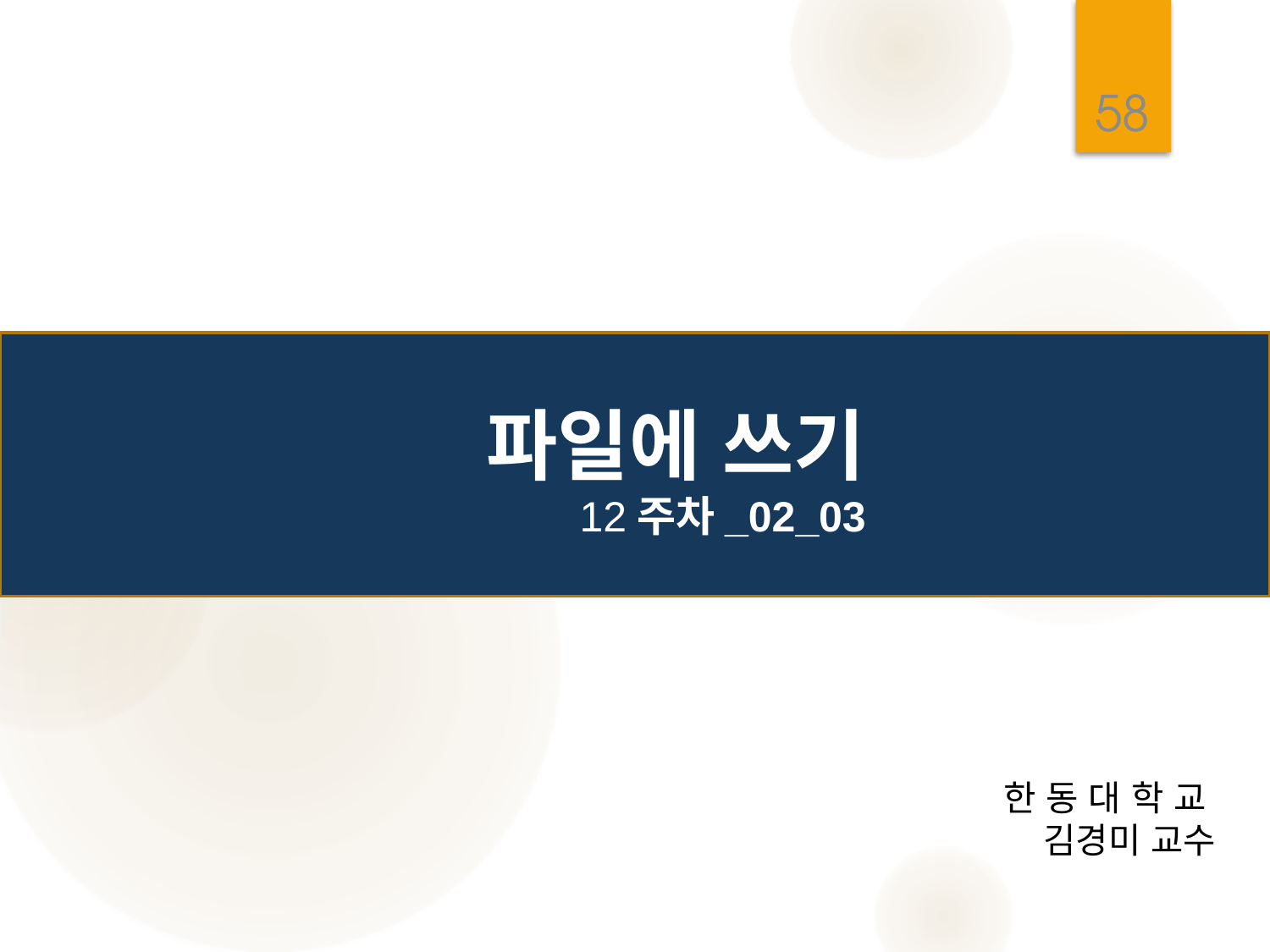

58

# 파일에 쓰기 12주차_02_03
한 동 대 학 교
김경미 교수